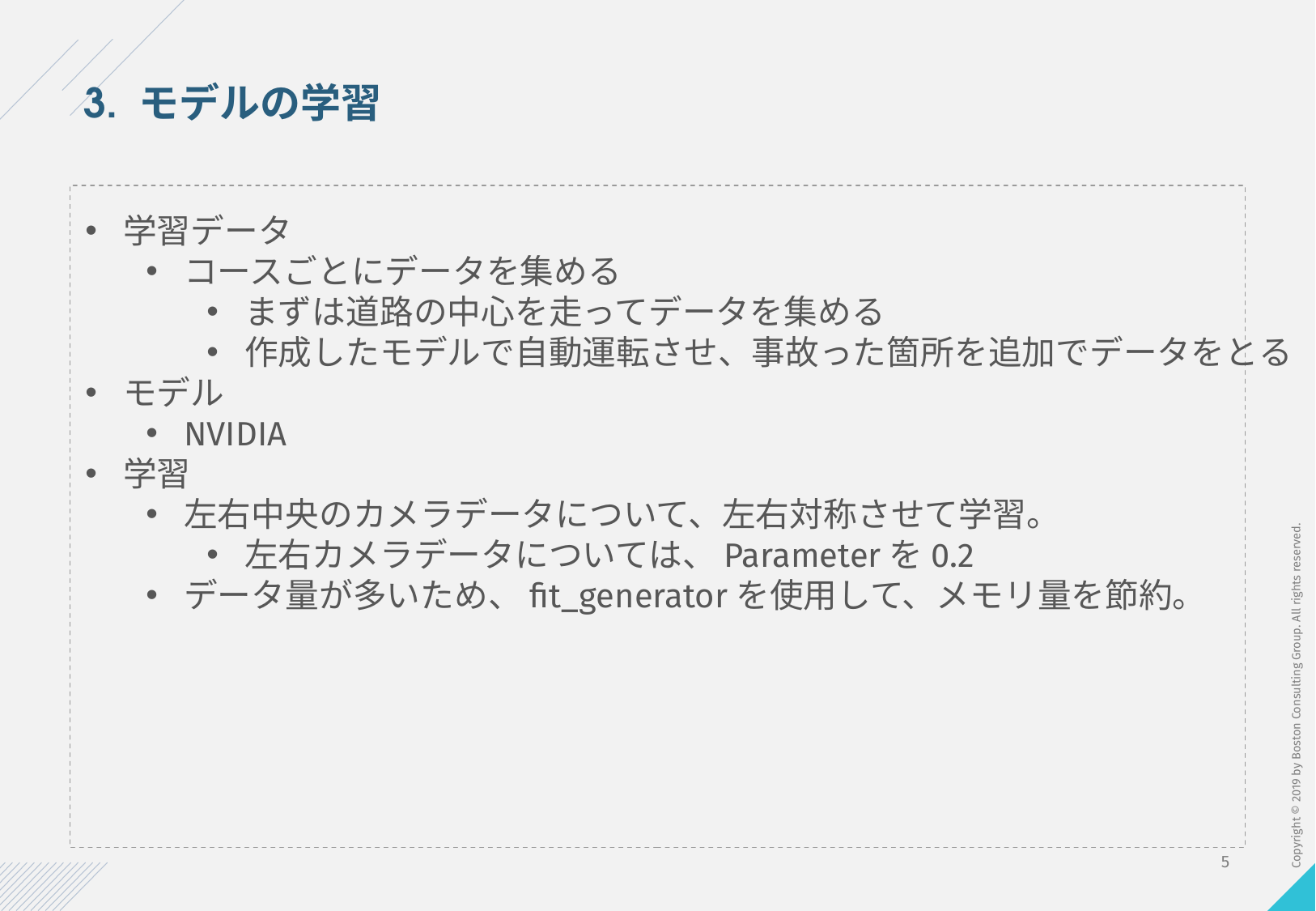

# 3. モデルの学習

学習データ
コースごとにデータを集める
まずは道路の中心を走ってデータを集める
作成したモデルで自動運転させ、事故った箇所を追加でデータをとる
モデル
NVIDIA
学習
左右中央のカメラデータについて、左右対称させて学習。
左右カメラデータについては、Parameterを0.2
データ量が多いため、fit_generatorを使用して、メモリ量を節約。